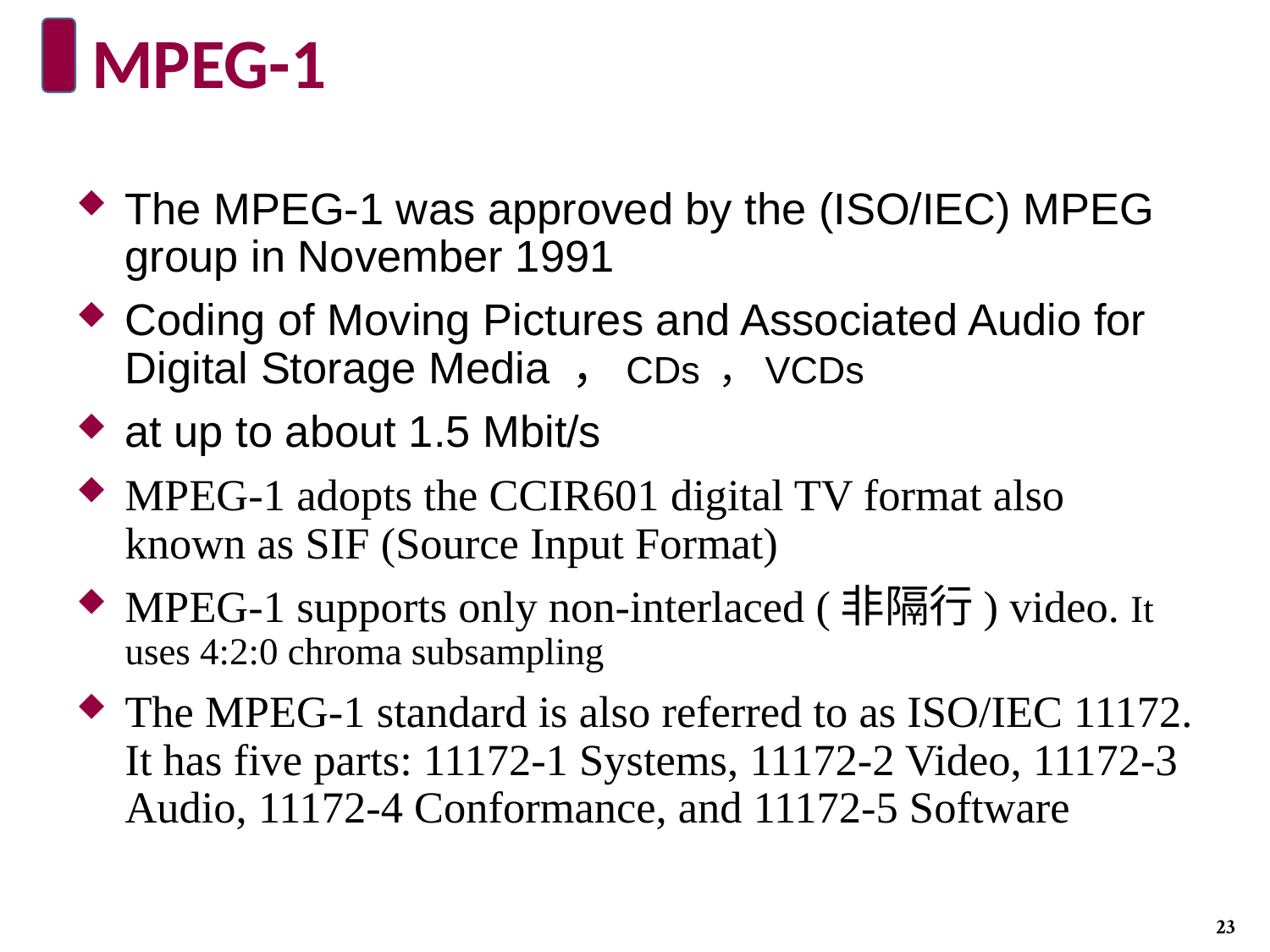

# MPEG-1
The MPEG-1 was approved by the (ISO/IEC) MPEG group in November 1991
Coding of Moving Pictures and Associated Audio for Digital Storage Media ，CDs ，VCDs
at up to about 1.5 Mbit/s
MPEG-1 adopts the CCIR601 digital TV format also known as SIF (Source Input Format)
MPEG-1 supports only non-interlaced (非隔行) video. It uses 4:2:0 chroma subsampling
The MPEG-1 standard is also referred to as ISO/IEC 11172. It has five parts: 11172-1 Systems, 11172-2 Video, 11172-3 Audio, 11172-4 Conformance, and 11172-5 Software

23